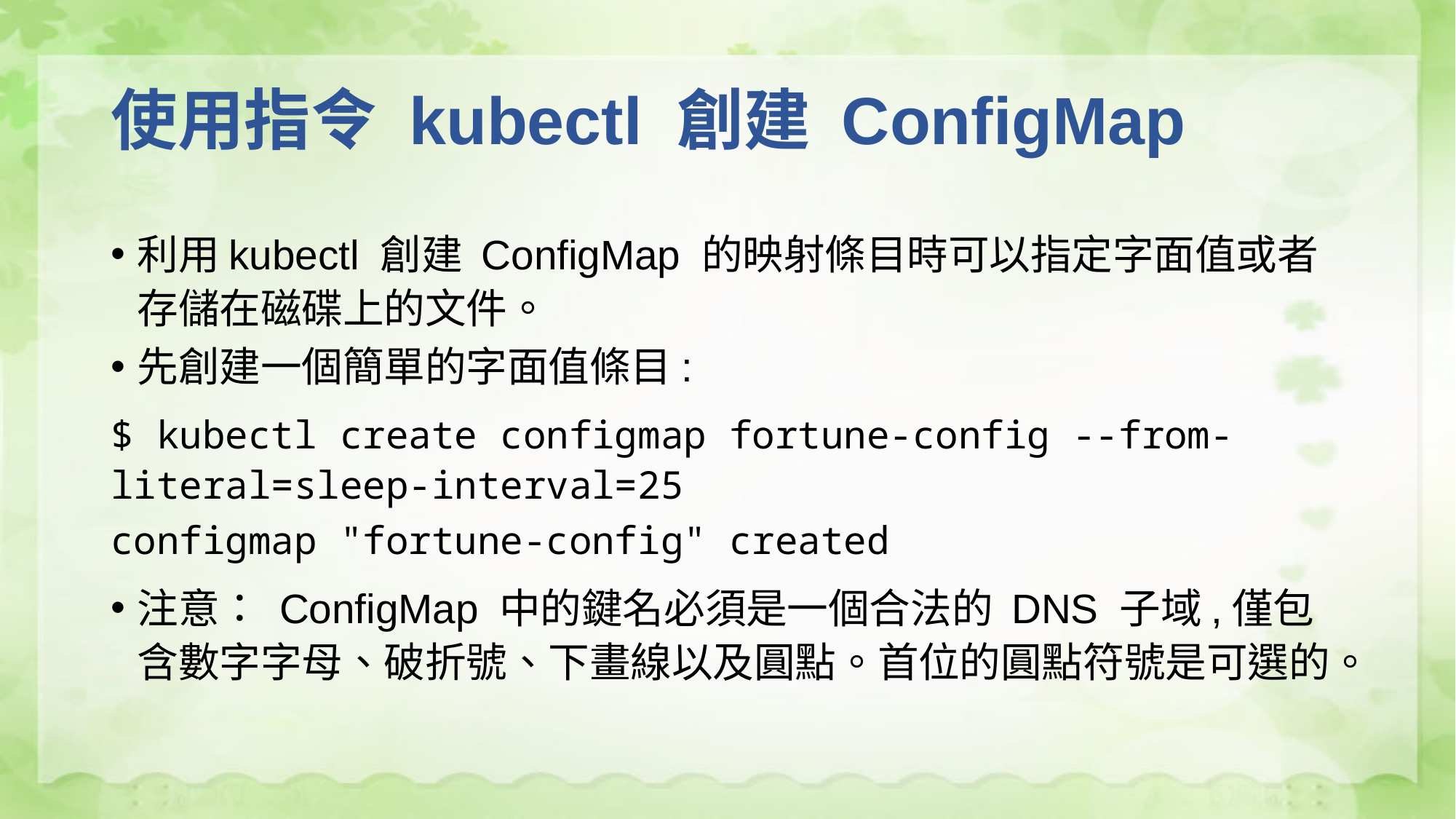

# 使用指令 kubectl 創建 ConfigMap
利用kubectl 創建 ConfigMap 的映射條目時可以指定字面值或者存儲在磁碟上的文件。
先創建一個簡單的字面值條目:
$ kubectl create configmap fortune-config --from-literal=sleep-interval=25
configmap "fortune-config" created
注意： ConfigMap 中的鍵名必須是一個合法的 DNS 子域,僅包含數字字母、破折號、下畫線以及圓點。首位的圓點符號是可選的。